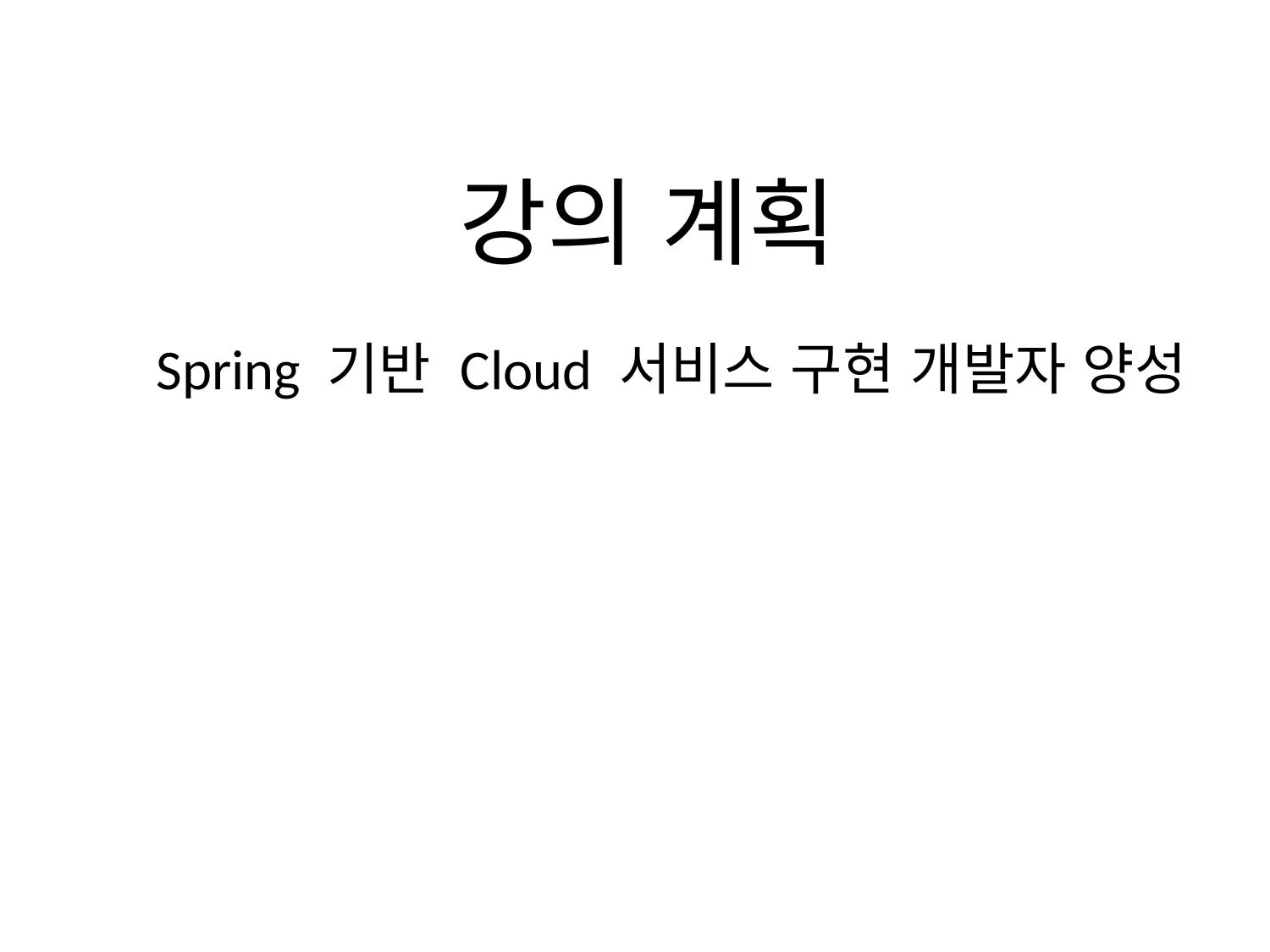

# 강의 계획
Spring 기반 Cloud 서비스 구현 개발자 양성